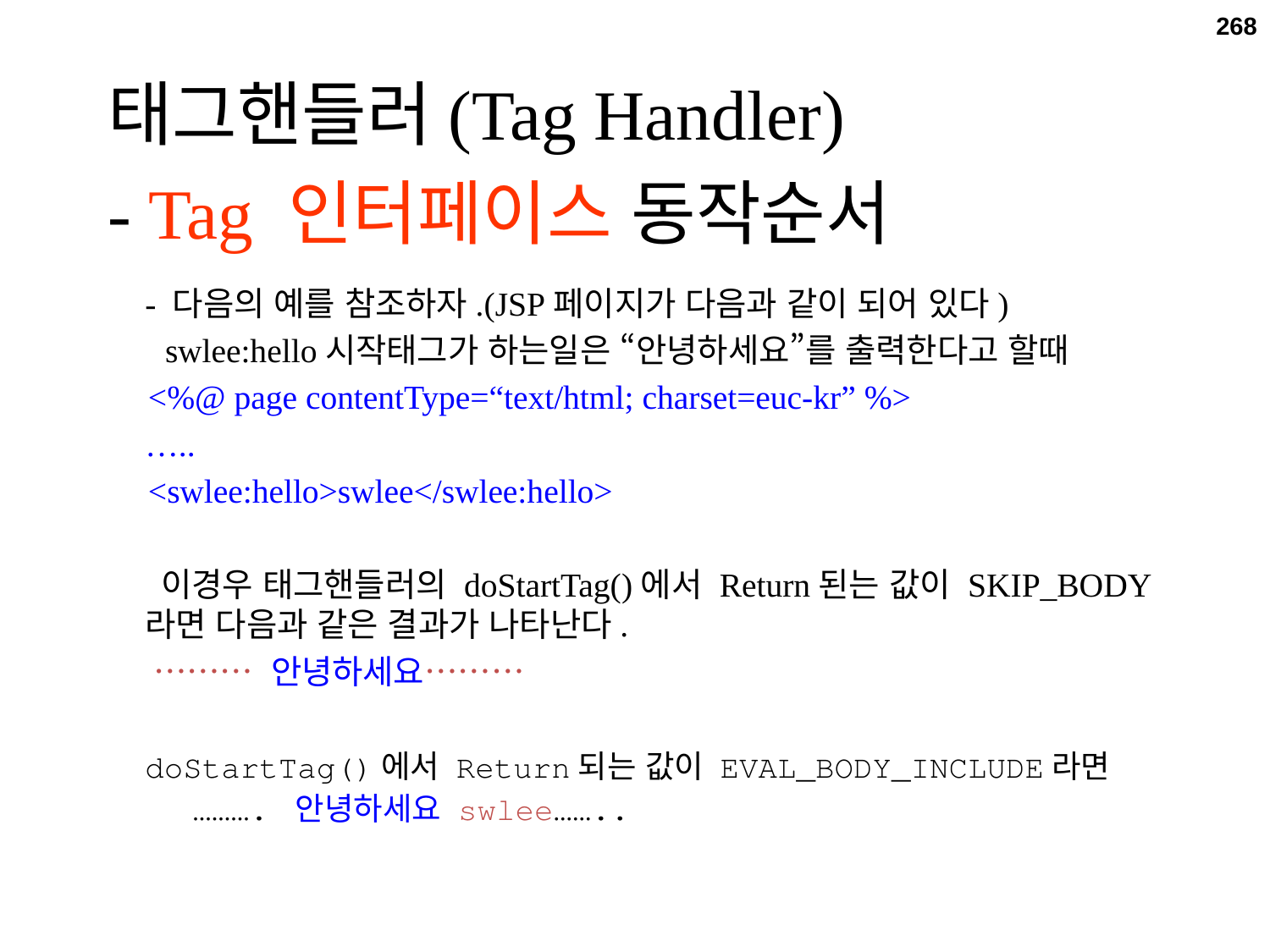

268
태그핸들러(Tag Handler)
- Tag 인터페이스 동작순서
	- 다음의 예를 참조하자.(JSP페이지가 다음과 같이 되어 있다)
        swlee:hello시작태그가 하는일은 “안녕하세요”를 출력한다고 할때
      <%@ page contentType=“text/html; charset=euc-kr” %>
	…..
      <swlee:hello>swlee</swlee:hello>

      이경우 태그핸들러의 doStartTag()에서 Return된는 값이 SKIP_BODY라면 다음과 같은 결과가 나타난다.
      ……… 안녕하세요………

	doStartTag()에서 Return되는 값이 EVAL_BODY_INCLUDE라면
     ………. 안녕하세요 swlee……..